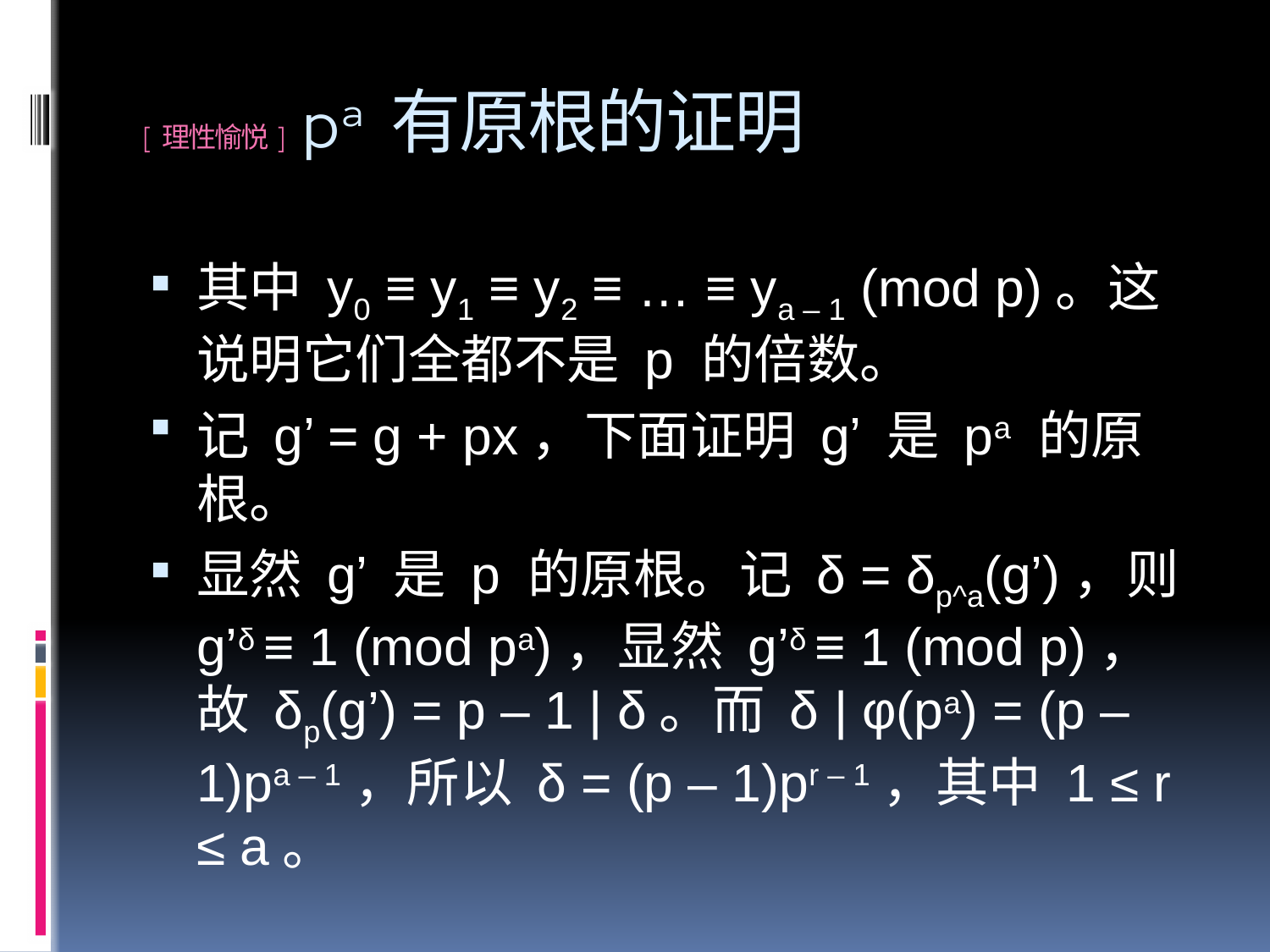

# [理性愉悦] pa 有原根的证明
其中 y0 ≡ y1 ≡ y2 ≡ … ≡ ya – 1 (mod p)。这说明它们全都不是 p 的倍数。
记 g’ = g + px，下面证明 g’ 是 pa 的原根。
显然 g’ 是 p 的原根。记 δ = δp^a(g’)，则 g’δ ≡ 1 (mod pa)，显然 g’δ ≡ 1 (mod p)，故 δp(g’) = p – 1 | δ。而 δ | φ(pa) = (p – 1)pa – 1，所以 δ = (p – 1)pr – 1，其中 1 ≤ r ≤ a。